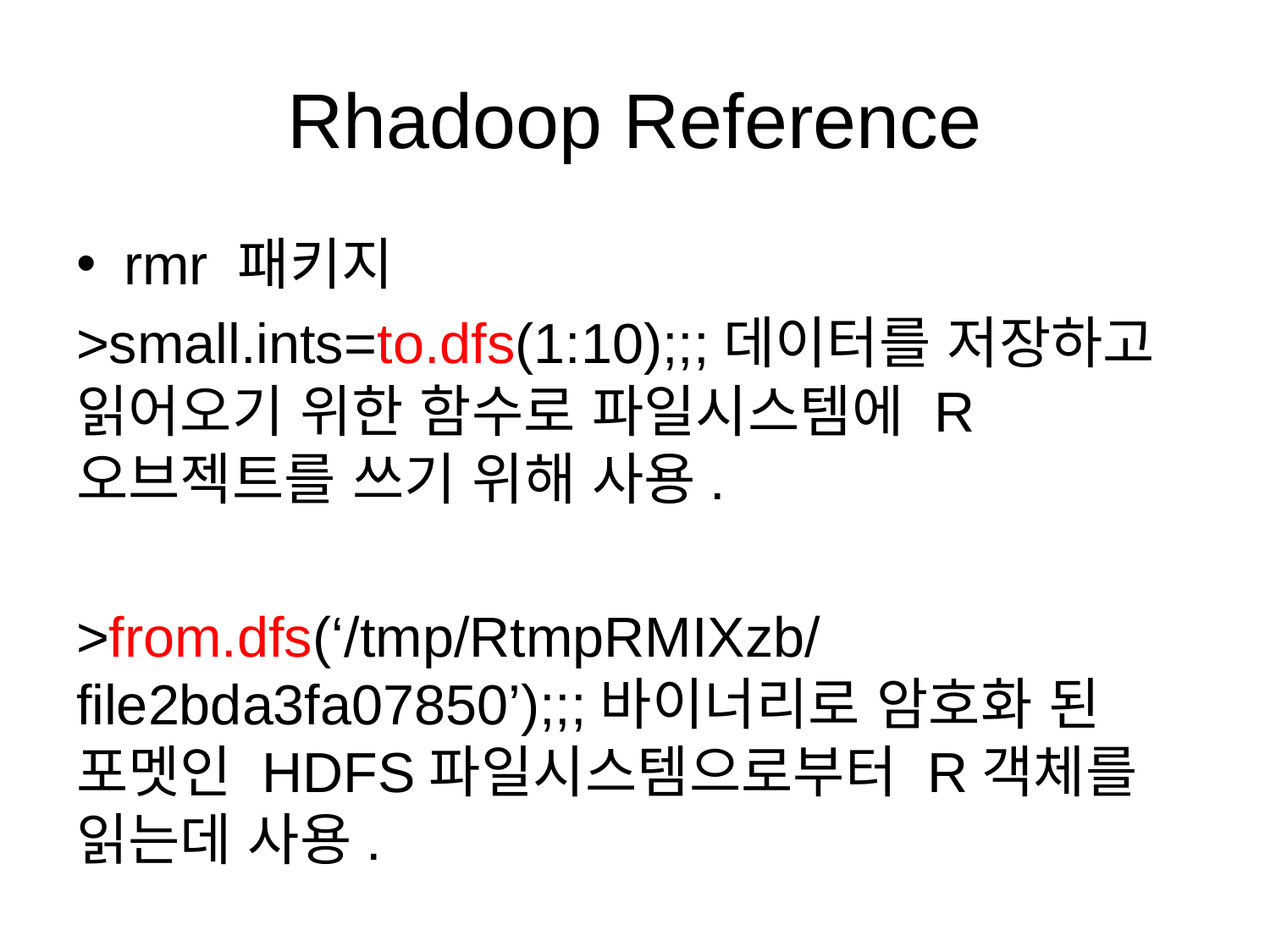

# Rhadoop Reference
rmr 패키지
>small.ints=to.dfs(1:10);;;데이터를 저장하고 읽어오기 위한 함수로 파일시스템에 R오브젝트를 쓰기 위해 사용.

>from.dfs(‘/tmp/RtmpRMIXzb/file2bda3fa07850’);;;바이너리로 암호화 된 포멧인 HDFS파일시스템으로부터 R객체를 읽는데 사용.